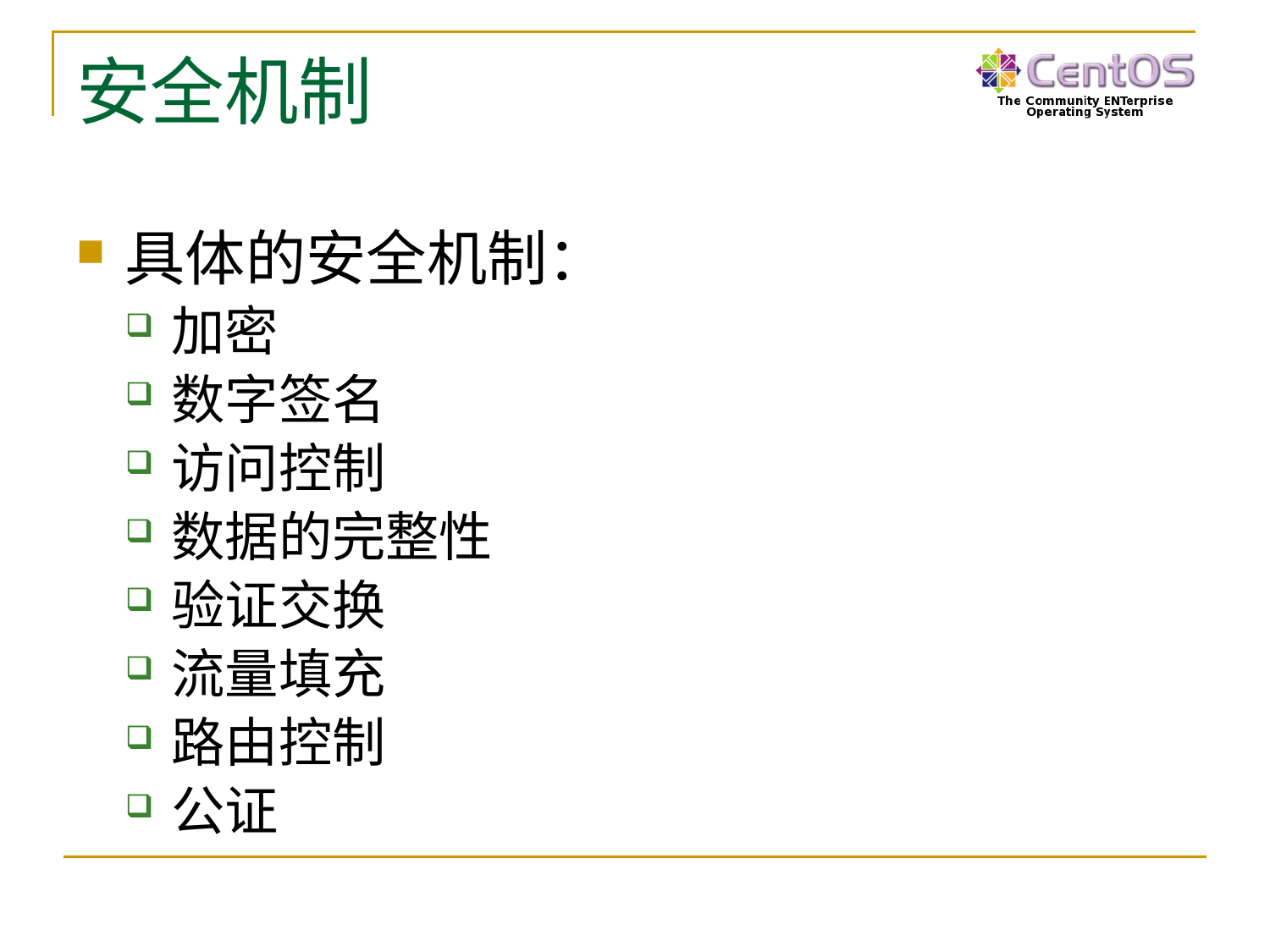

# 安全机制
具体的安全机制：
加密
数字签名
访问控制
数据的完整性
验证交换
流量填充
路由控制
公证